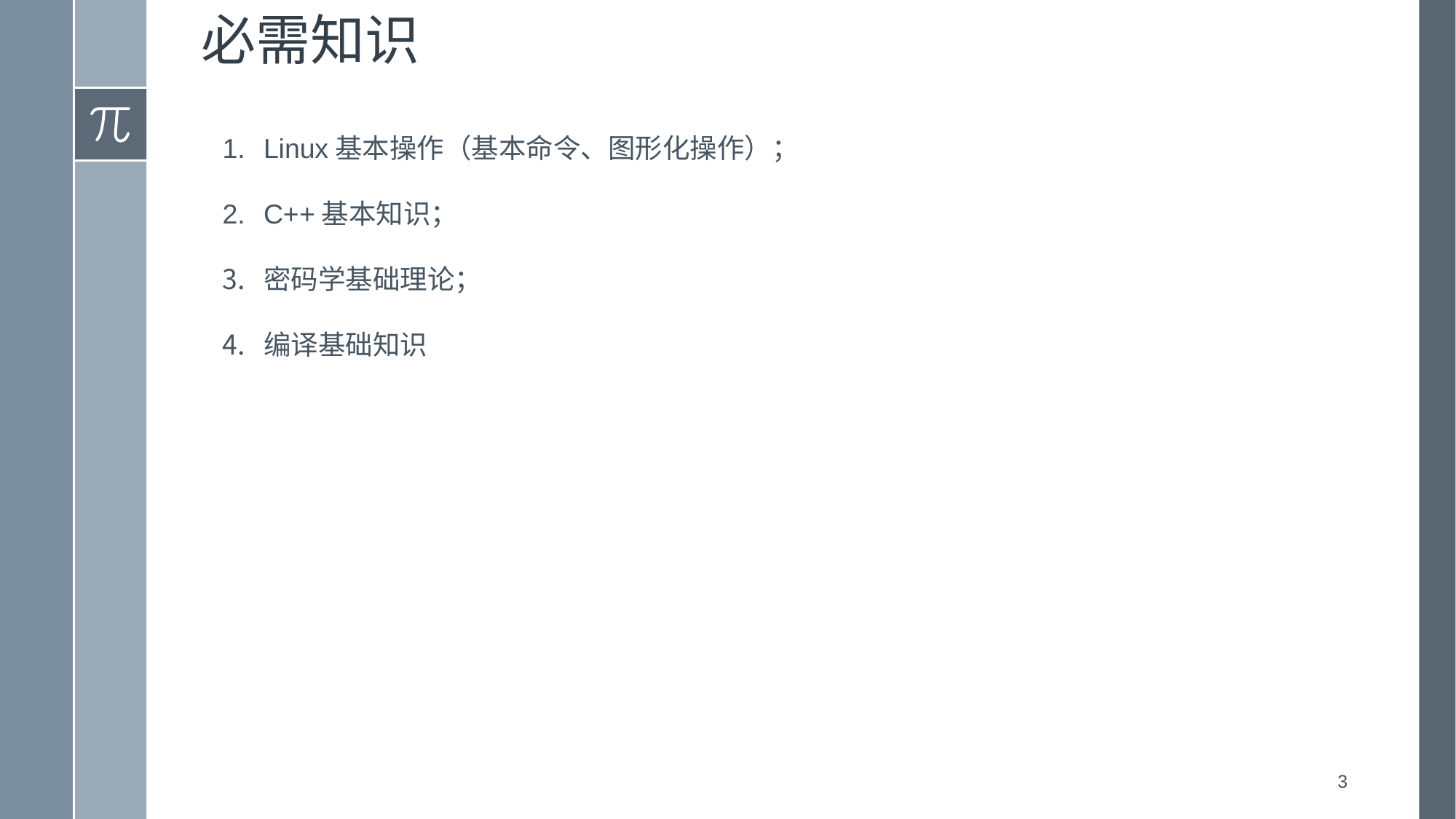

# 必需知识
Linux基本操作（基本命令、图形化操作）；

C++基本知识；

密码学基础理论；

编译基础知识
3